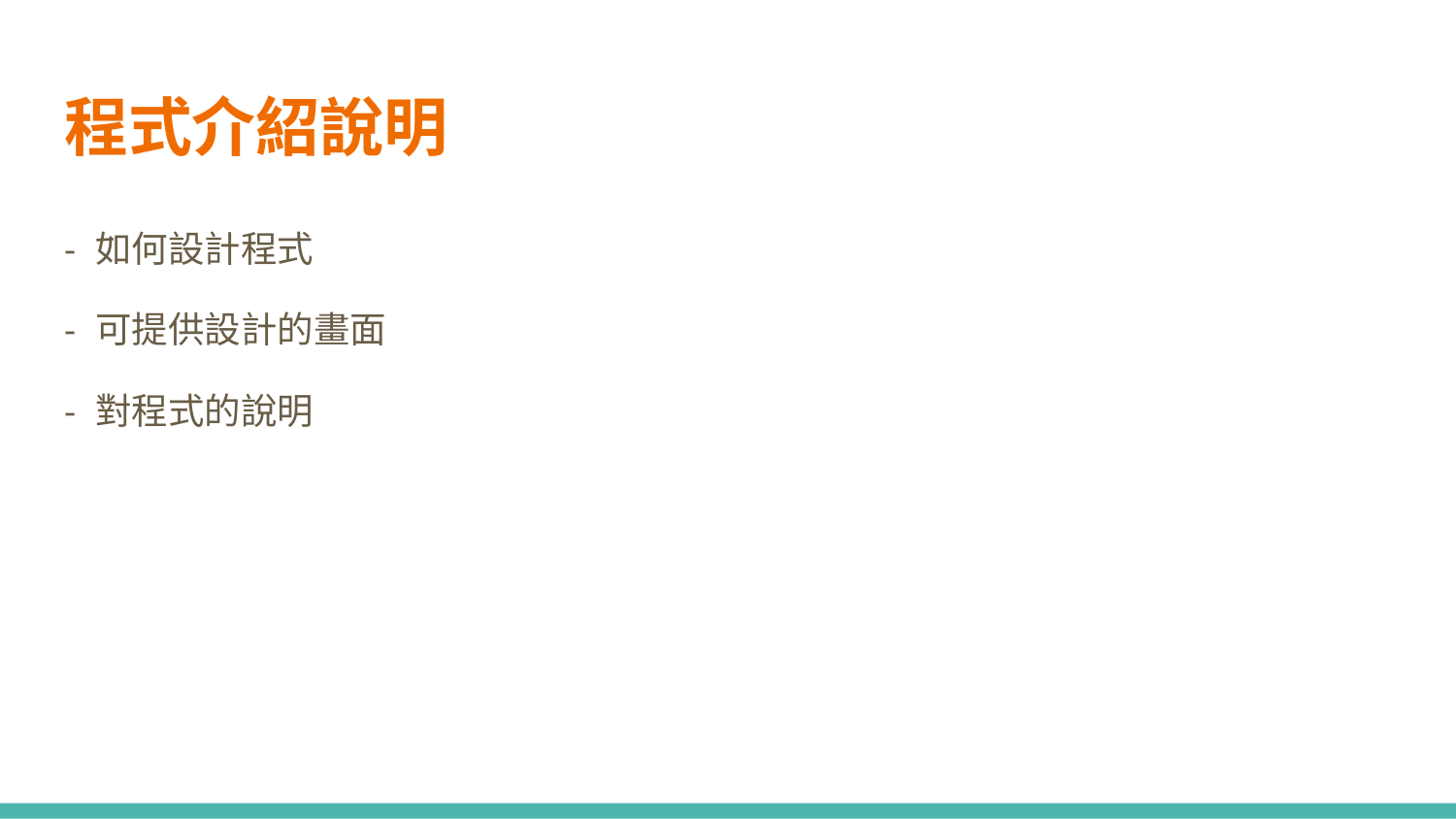

# 程式介紹說明
- 如何設計程式
- 可提供設計的畫面
- 對程式的說明